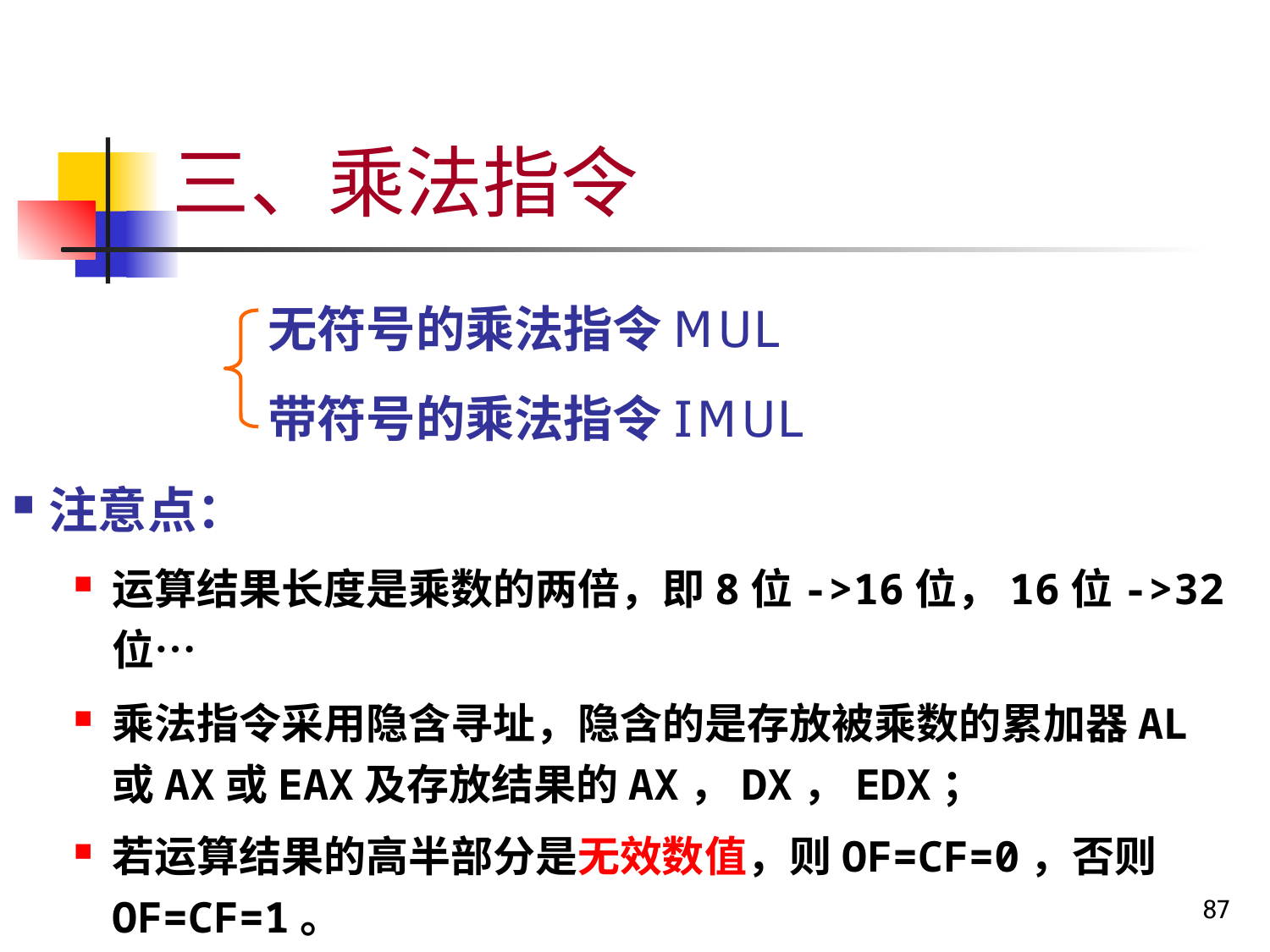

# 三、乘法指令
无符号的乘法指令MUL
带符号的乘法指令IMUL

注意点：
运算结果长度是乘数的两倍，即8位->16位，16位->32位…
乘法指令采用隐含寻址，隐含的是存放被乘数的累加器AL或AX或EAX及存放结果的AX，DX，EDX；
若运算结果的高半部分是无效数值，则OF=CF=0，否则OF=CF=1。
87